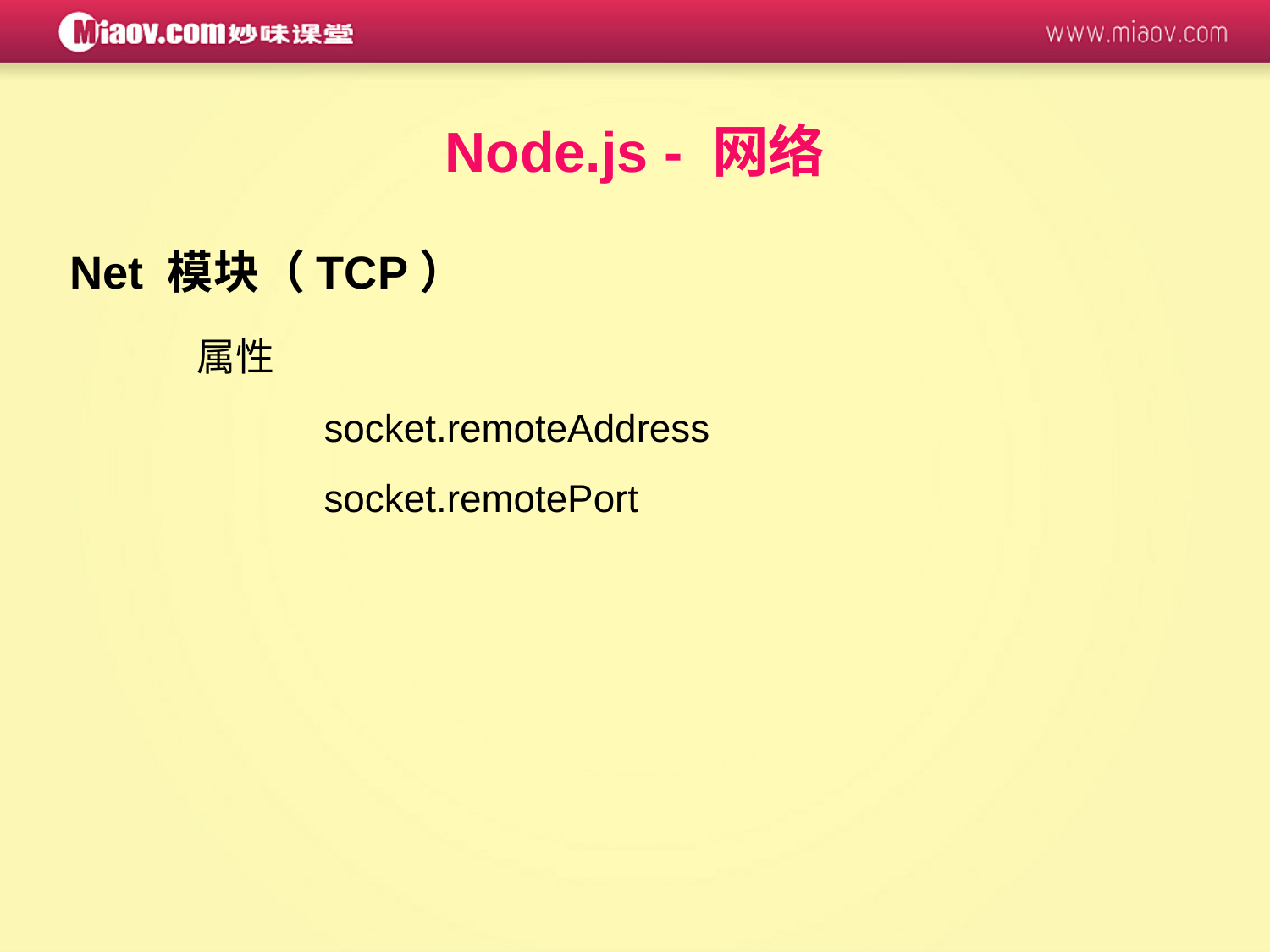

Node.js - 网络
Net 模块（TCP）
	属性
		socket.remoteAddress
		socket.remotePort